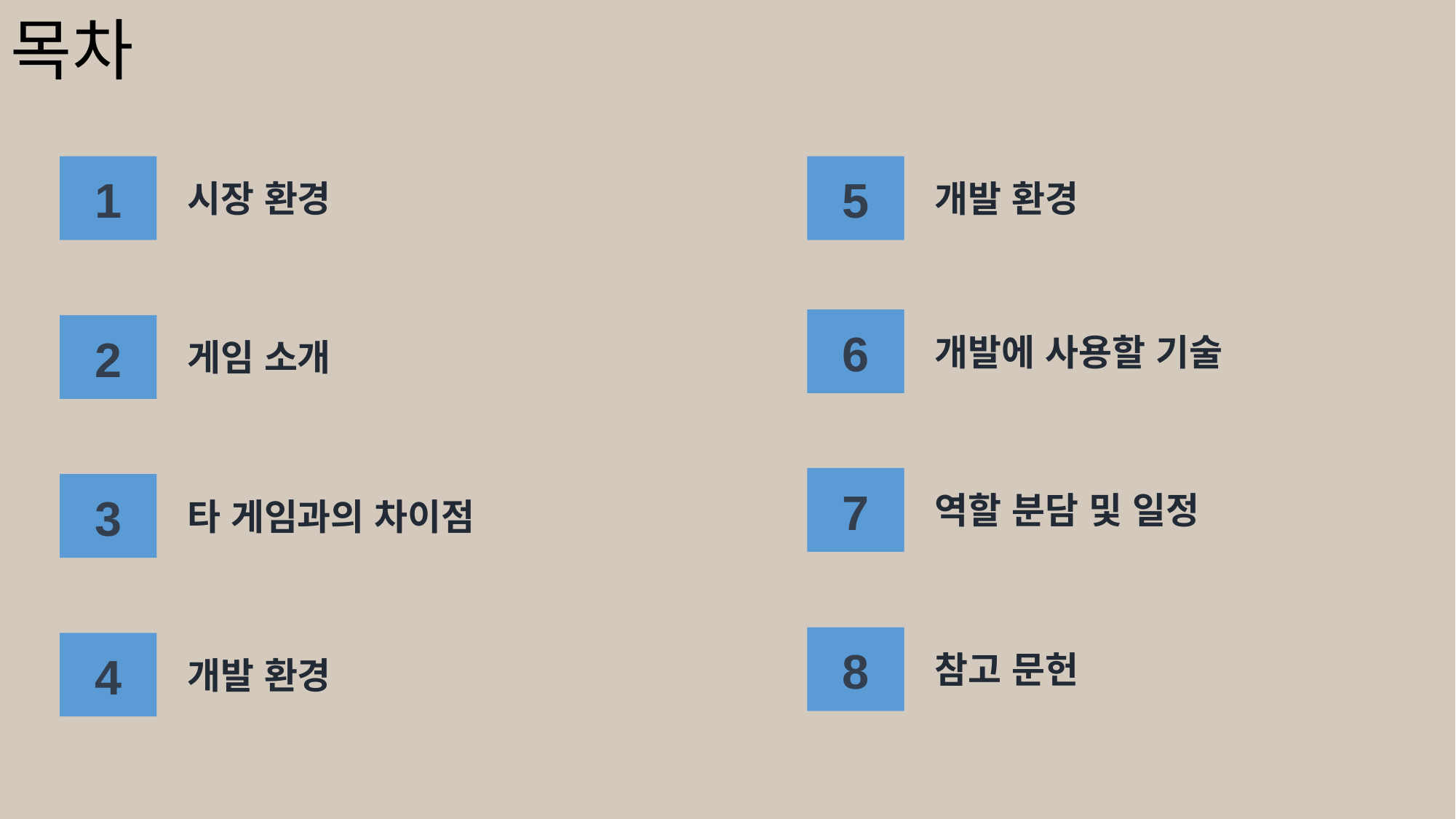

목차

1
시장 환경

5
개발 환경

6
개발에 사용할 기술

2
게임 소개

7
역할 분담 및 일정

3
타 게임과의 차이점

8
참고 문헌

4
개발 환경